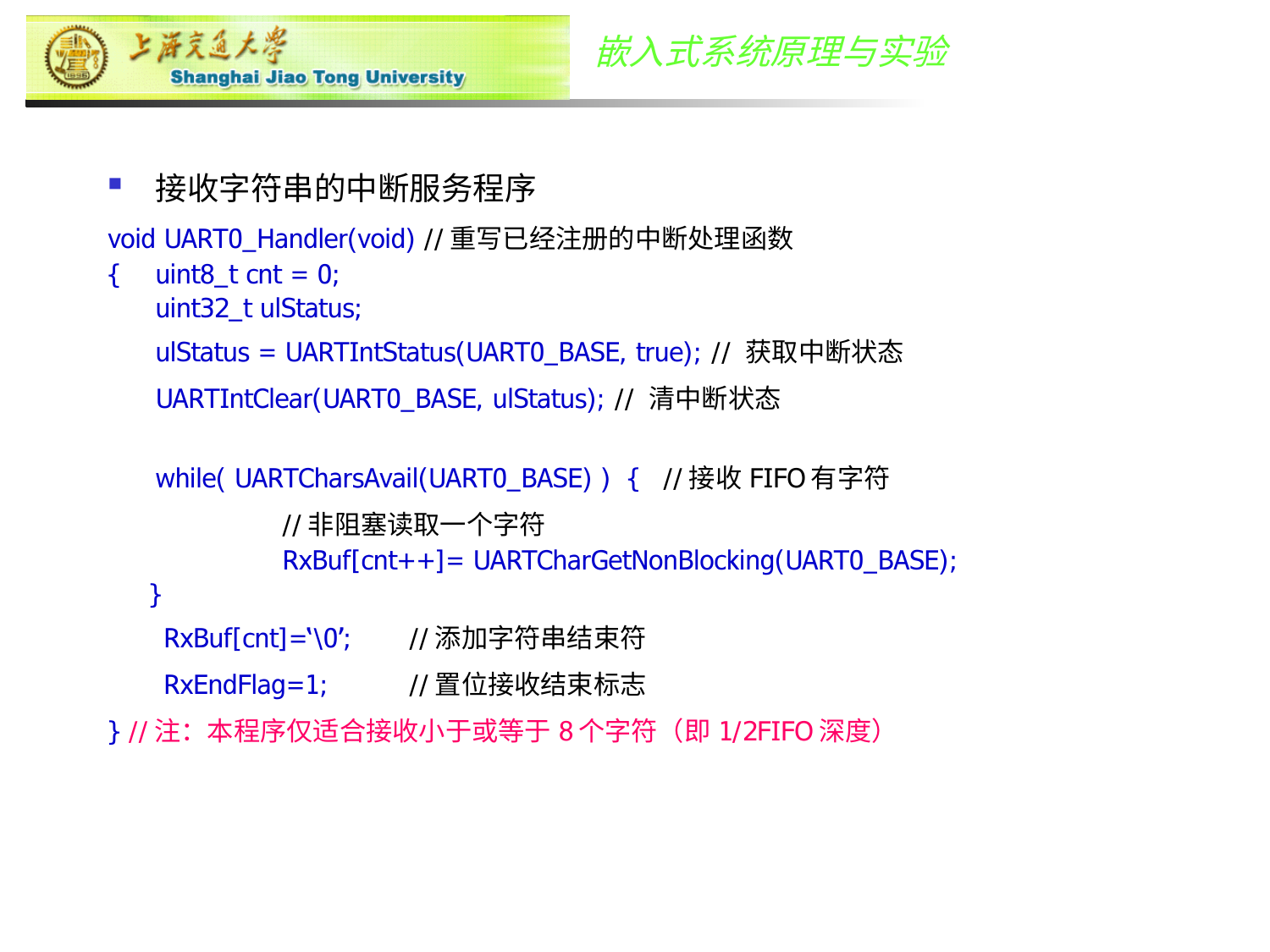

接收字符串的中断服务程序
void UART0_Handler(void) //重写已经注册的中断处理函数
{	uint8_t cnt = 0;
	uint32_t ulStatus;
	ulStatus = UARTIntStatus(UART0_BASE, true); // 获取中断状态
	UARTIntClear(UART0_BASE, ulStatus); // 清中断状态

	while( UARTCharsAvail(UART0_BASE) )  {	//接收FIFO有字符
		//非阻塞读取一个字符
		RxBuf[cnt++]= UARTCharGetNonBlocking(UART0_BASE);
     }
	 RxBuf[cnt]=‘\0’;  	//添加字符串结束符
	 RxEndFlag=1; 	//置位接收结束标志
} //注：本程序仅适合接收小于或等于8个字符（即1/2FIFO深度）